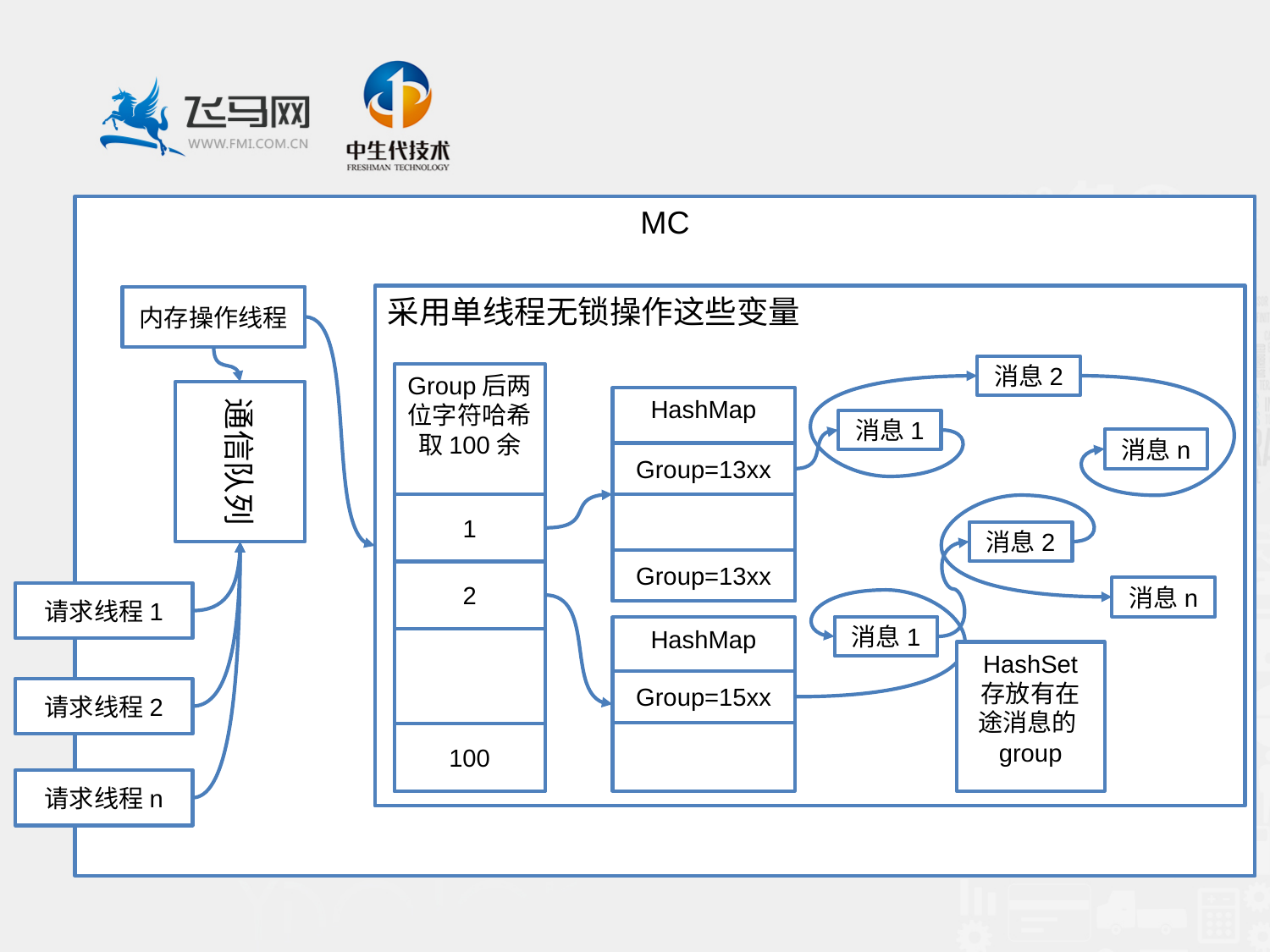

MC
采用单线程无锁操作这些变量
内存操作线程
消息2
Group后两位字符哈希取100余
HashMap
消息1
消息n
Group=13xx
1
消息2
Group=13xx
2
消息n
消息1
HashMap
HashSet
存放有在途消息的group
Group=15xx
100
通信队列
请求线程1
请求线程2
请求线程n